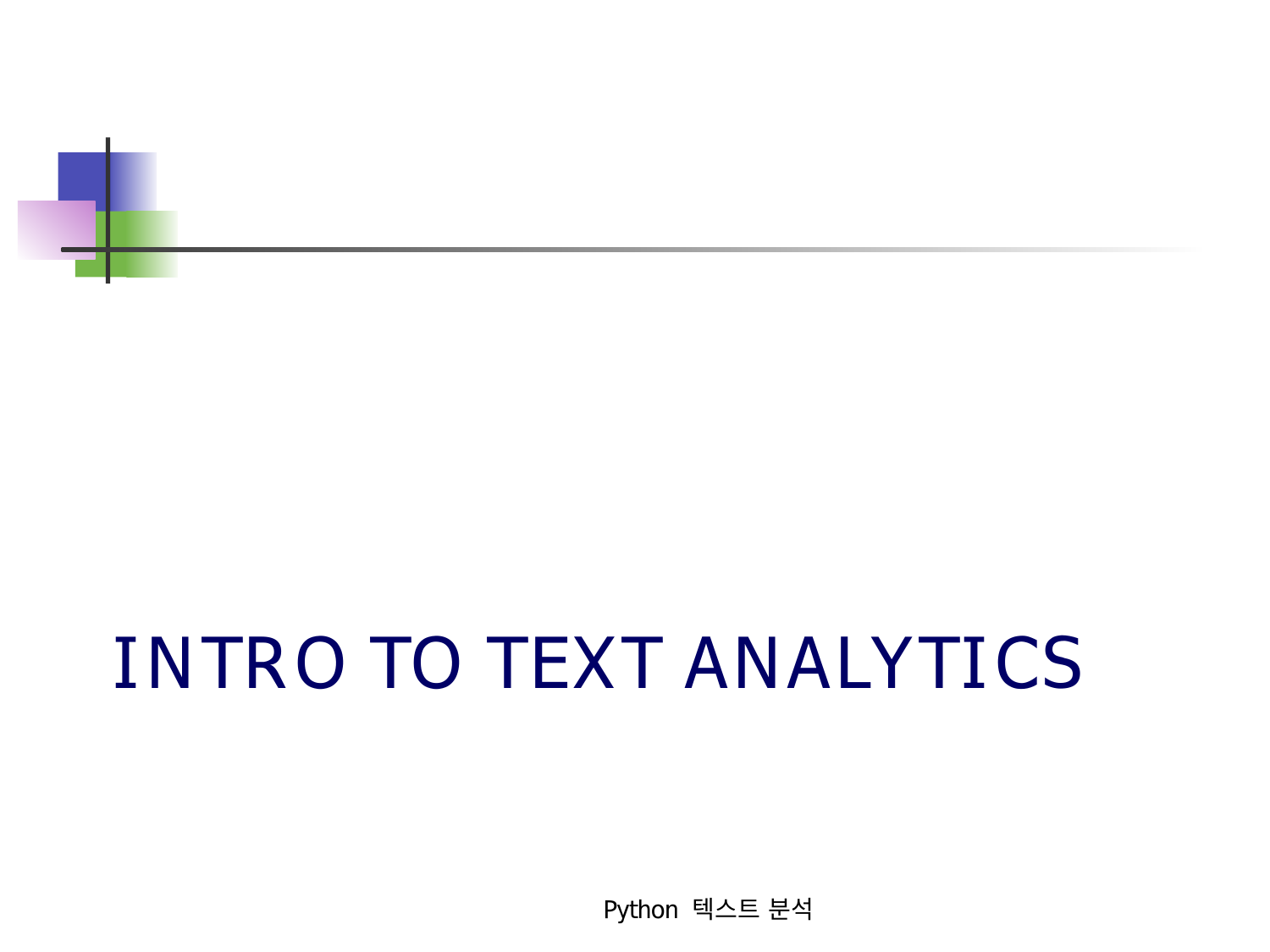

# Intro to Text analytics
Python 텍스트 분석